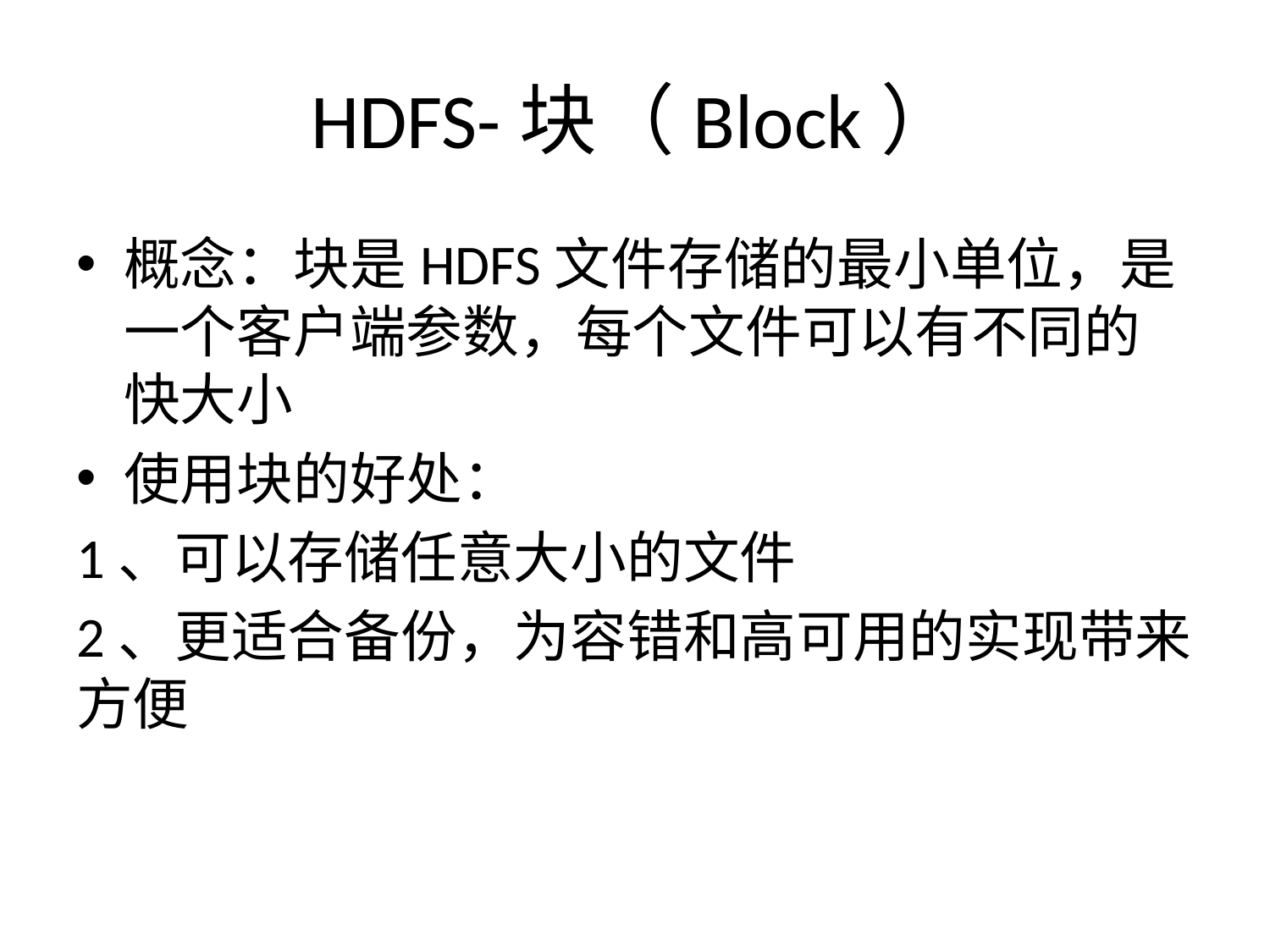

# HDFS-块（Block）
概念：块是HDFS文件存储的最小单位，是一个客户端参数，每个文件可以有不同的快大小
使用块的好处：
1、可以存储任意大小的文件
2、更适合备份，为容错和高可用的实现带来方便